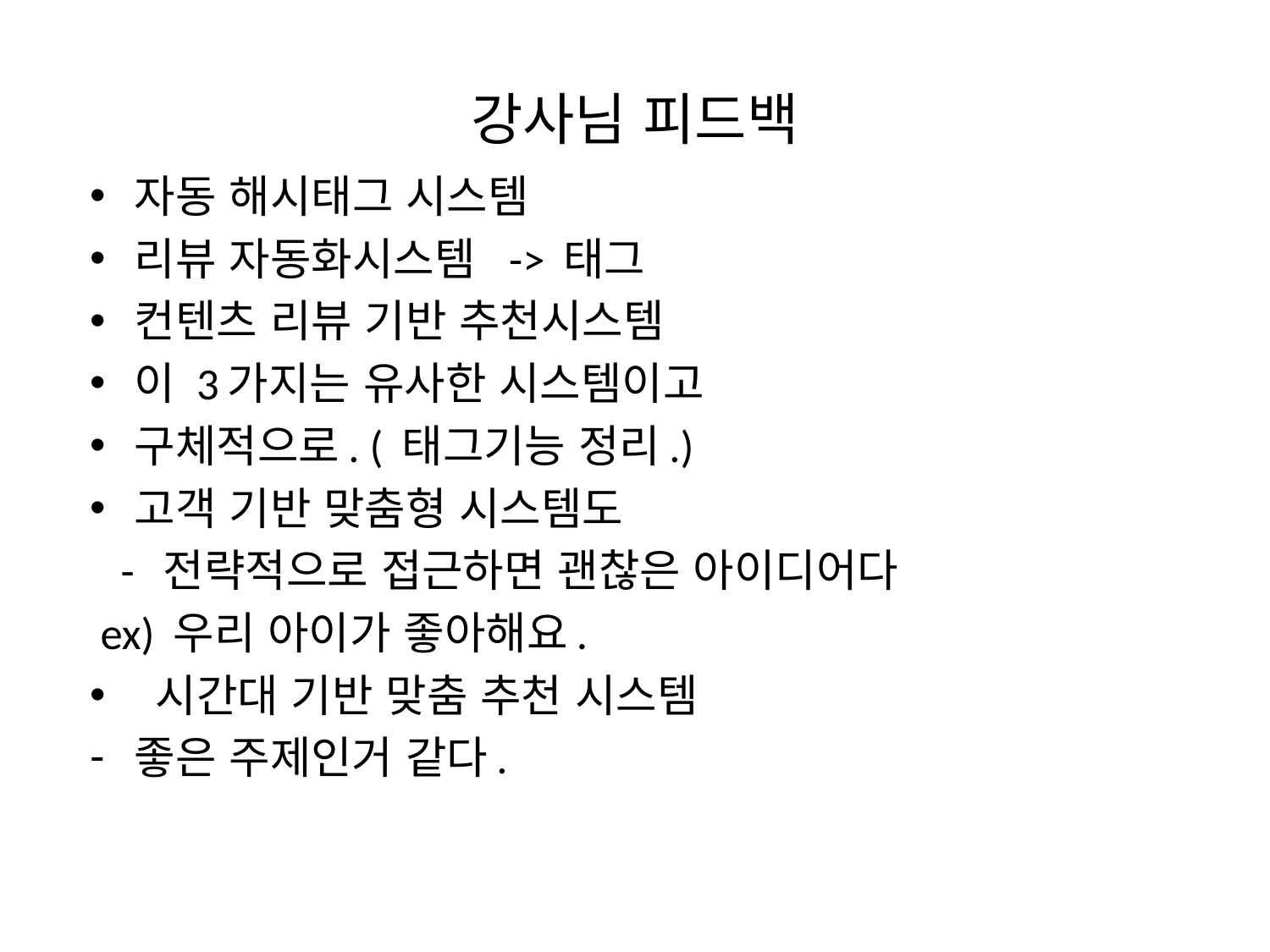

# 강사님 피드백
자동 해시태그 시스템
리뷰 자동화시스템  -> 태그
컨텐츠 리뷰 기반 추천시스템
이 3가지는 유사한 시스템이고
구체적으로. ( 태그기능 정리.)
고객 기반 맞춤형 시스템도
   -  전략적으로 접근하면 괜찮은 아이디어다
 ex) 우리 아이가 좋아해요.
 시간대 기반 맞춤 추천 시스템
좋은 주제인거 같다.